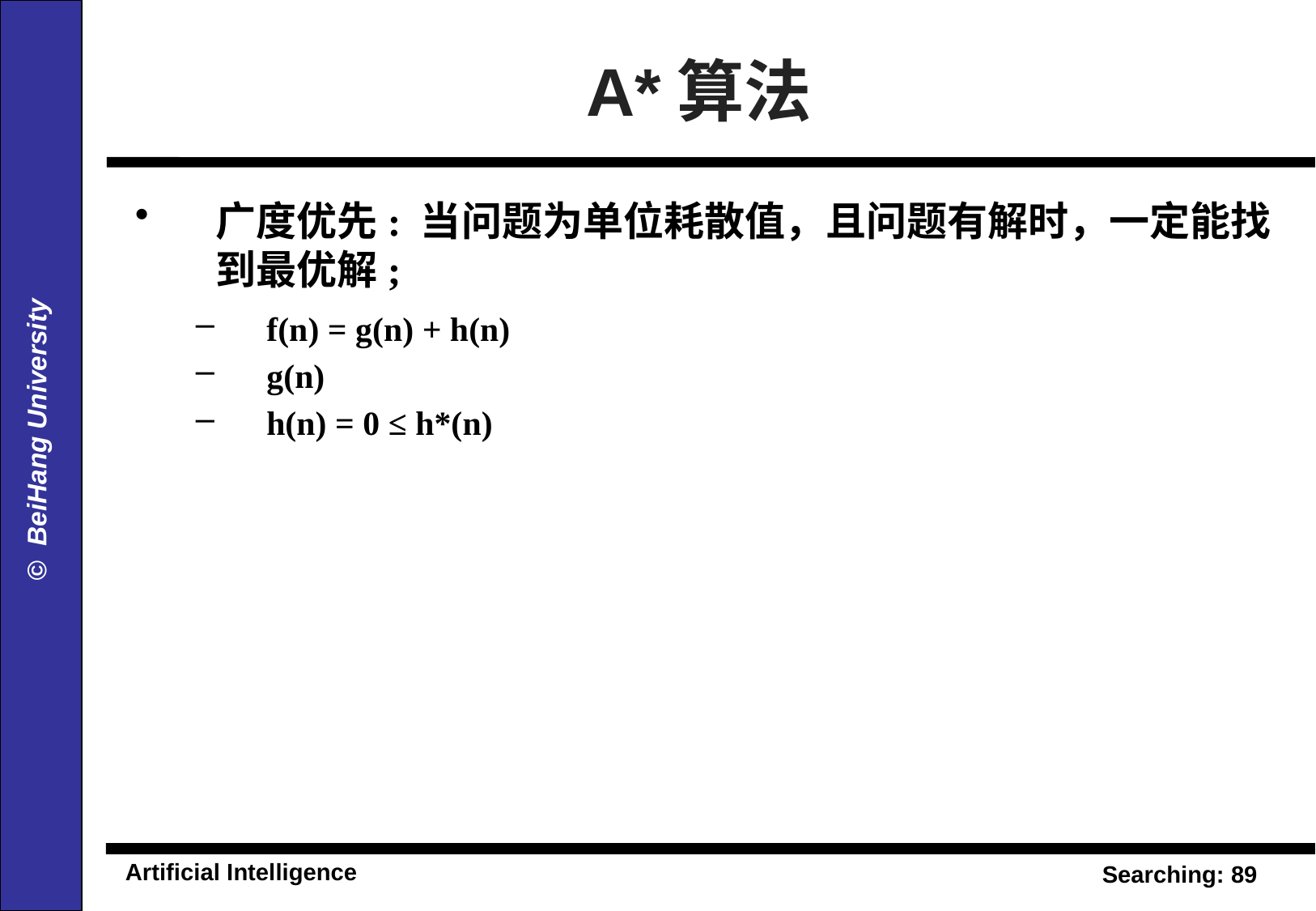

A*算法
广度优先: 当问题为单位耗散值，且问题有解时，一定能找到最优解;
f(n) = g(n) + h(n)
g(n)
h(n) = 0 ≤ h*(n)